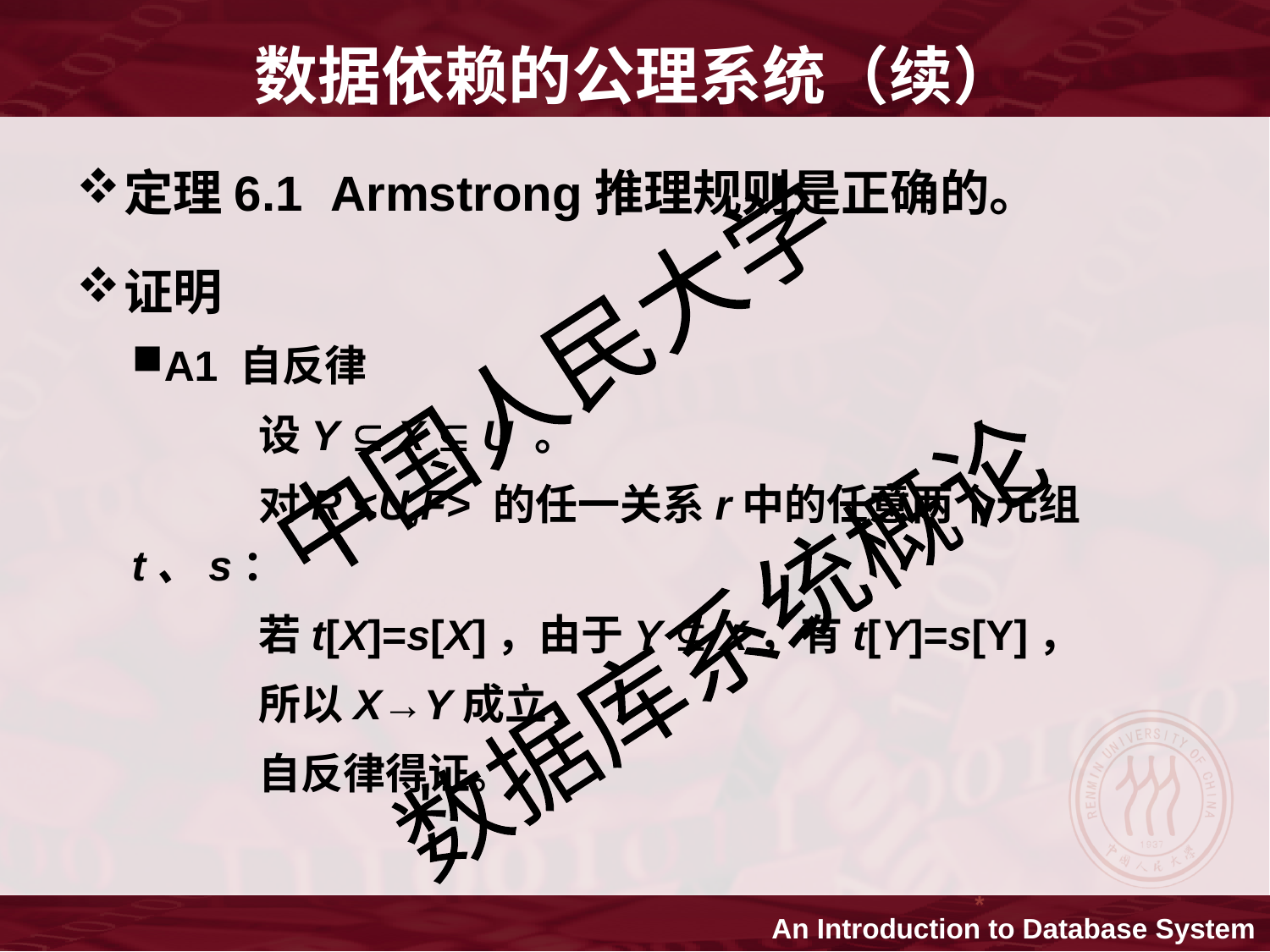

数据依赖的公理系统（续）
定理6.1  Armstrong推理规则是正确的。
证明
A1 自反律
     	设Y ⊆ X ⊆ U 。
	对R <U,F> 的任一关系r中的任意两个元组t、s：
	若t[X]=s[X]，由于Y ⊆ X，有t[Y]=s[Y]，
	所以X→Y成立，
	自反律得证。

*